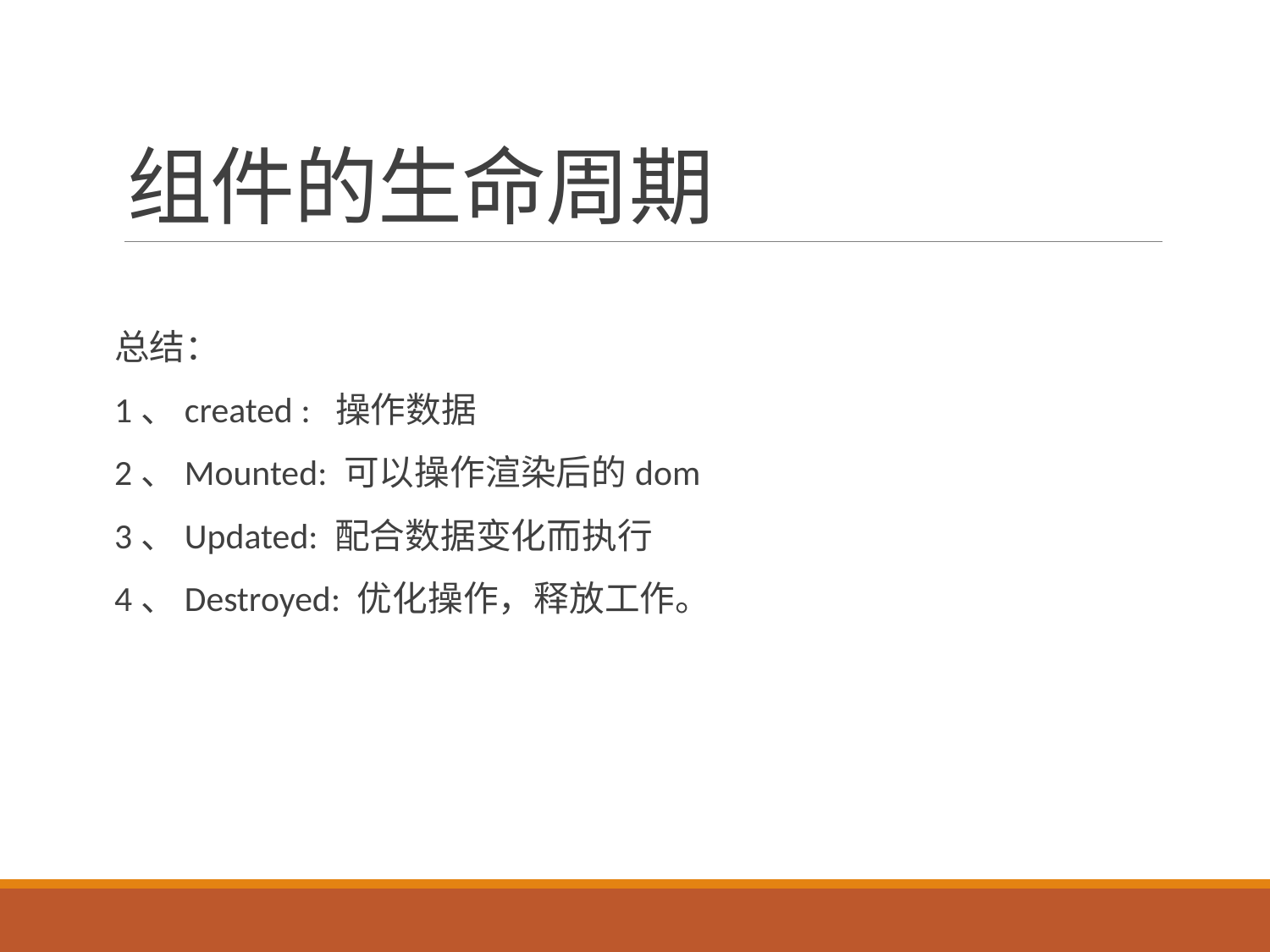

# 组件的生命周期

总结：
1、created :  操作数据
2、Mounted: 可以操作渲染后的dom
3、Updated: 配合数据变化而执行
4、Destroyed: 优化操作，释放工作。